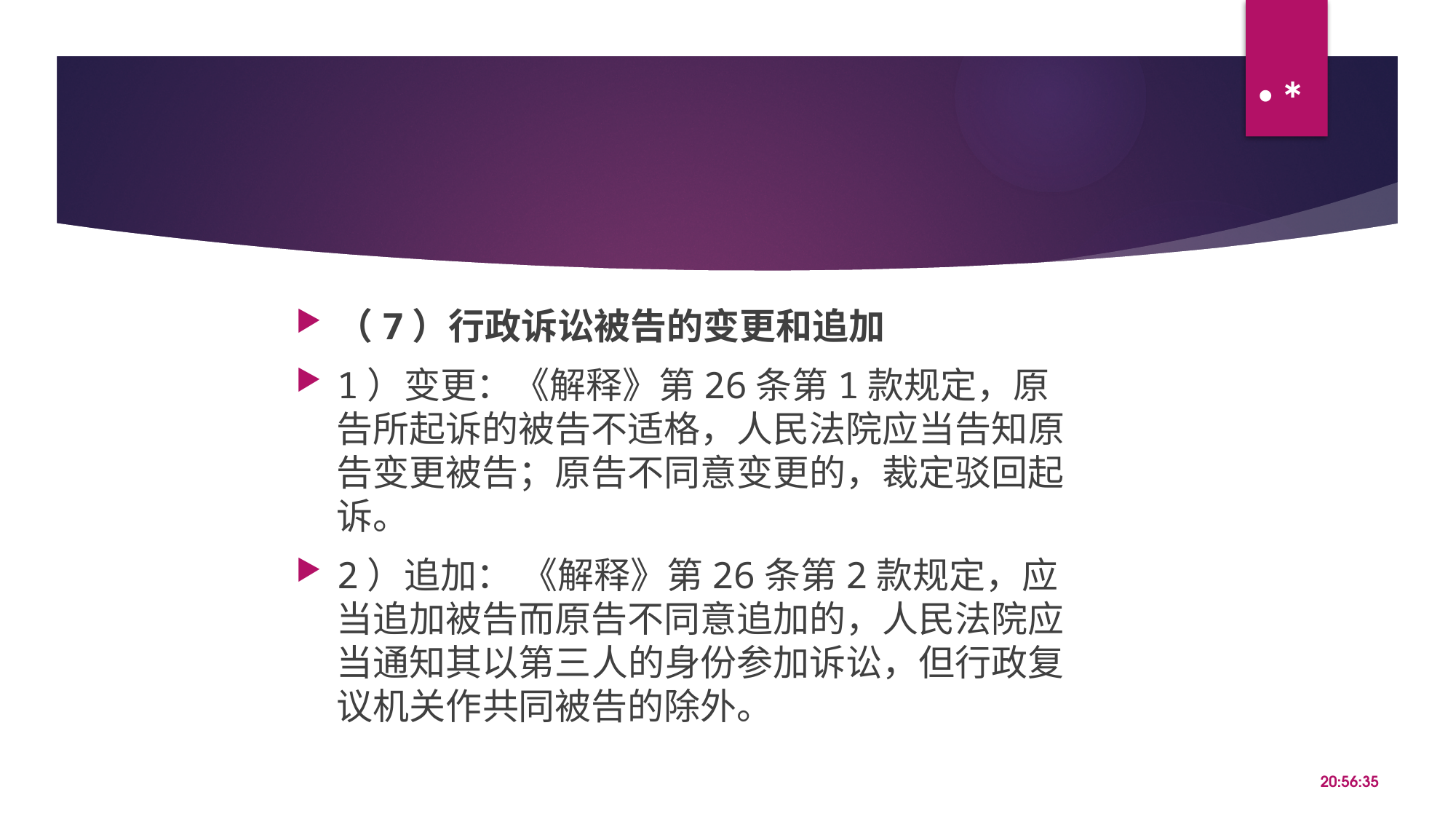

*
#
（7）行政诉讼被告的变更和追加
1）变更：《解释》第26条第1款规定，原告所起诉的被告不适格，人民法院应当告知原告变更被告；原告不同意变更的，裁定驳回起诉。
2）追加： 《解释》第26条第2款规定，应当追加被告而原告不同意追加的，人民法院应当通知其以第三人的身份参加诉讼，但行政复议机关作共同被告的除外。

20:56:35